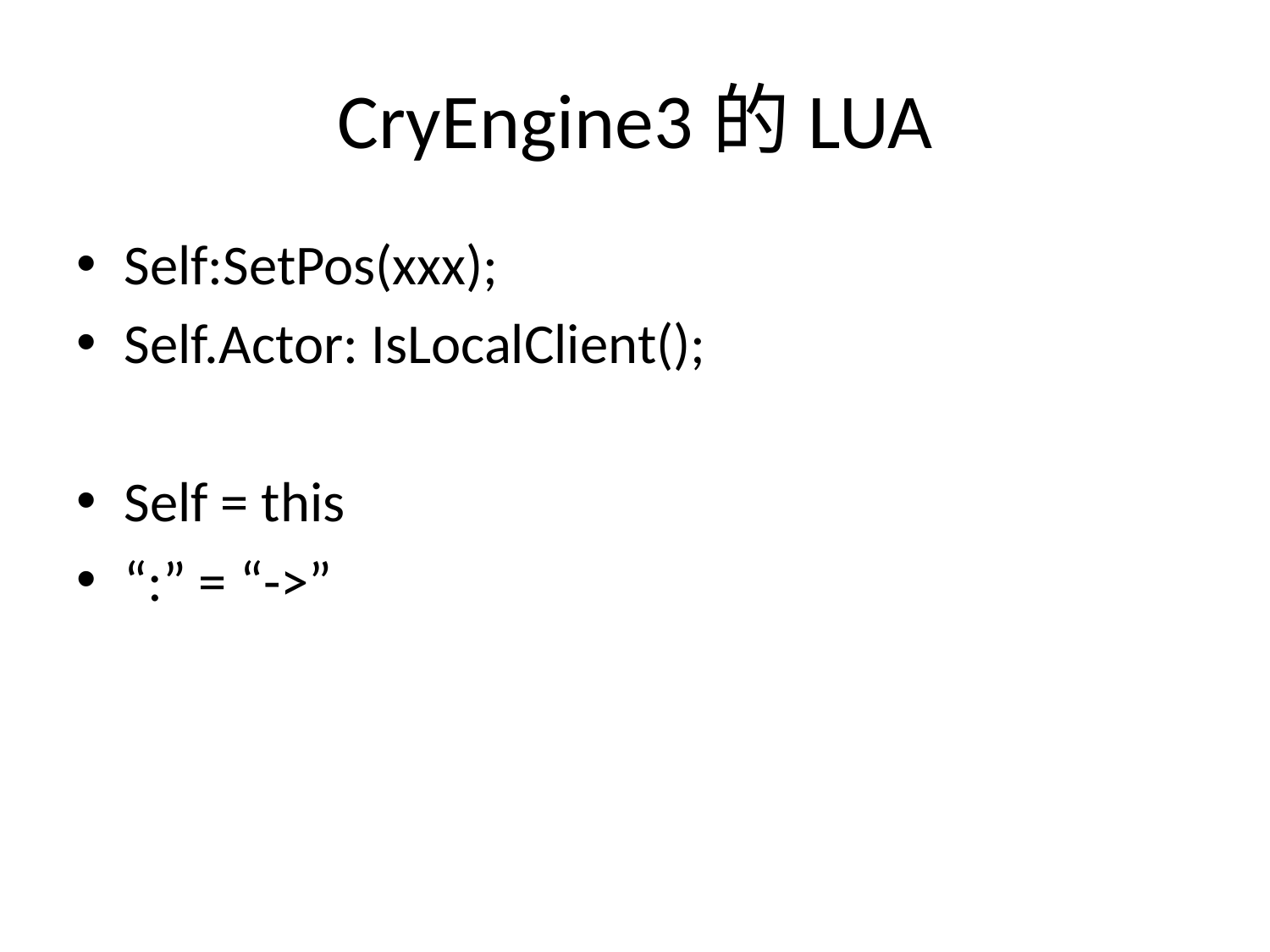

# CryEngine3的LUA
Self:SetPos(xxx);
Self.Actor: IsLocalClient();

Self = this
“:” = “->”